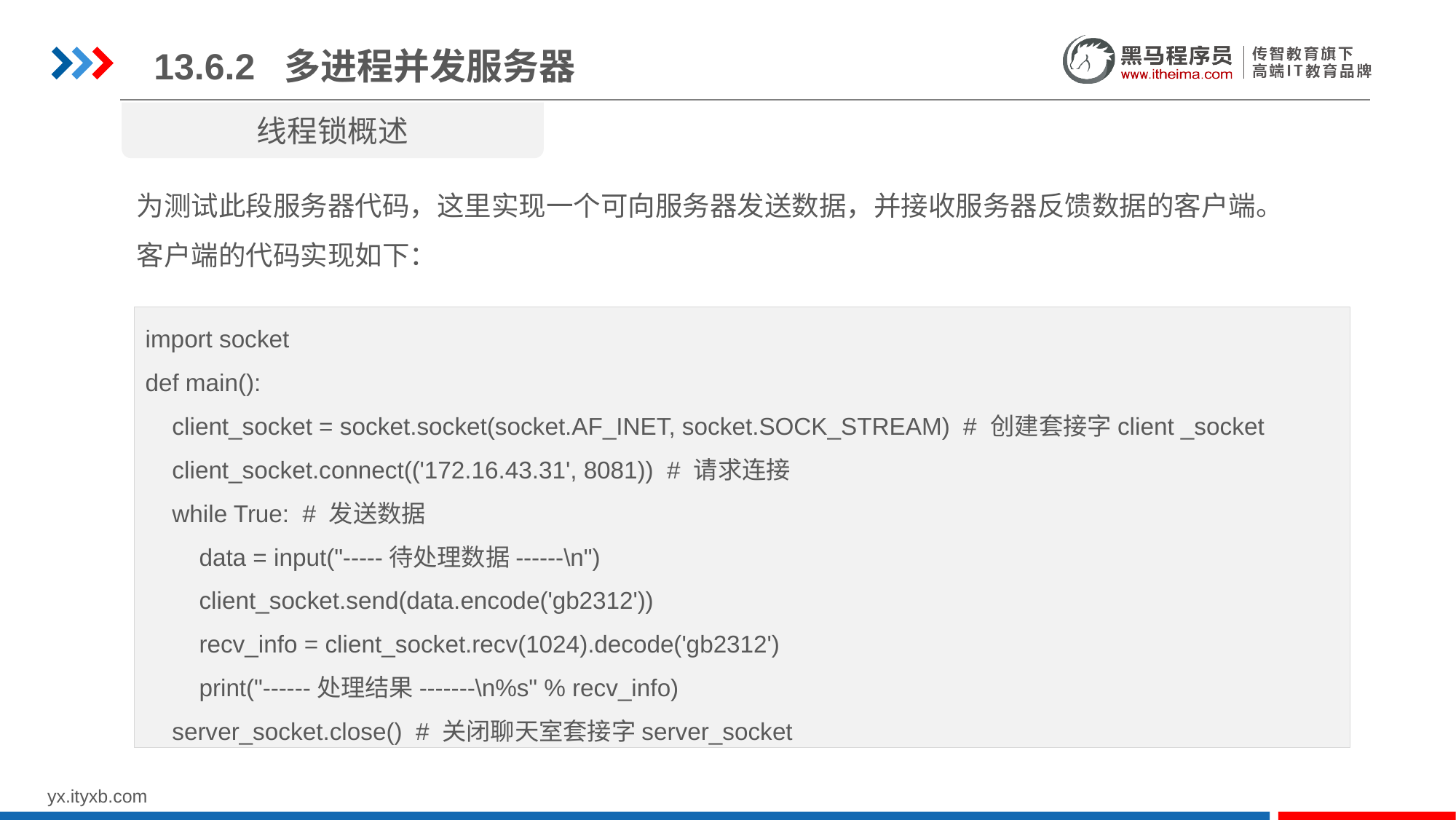

13.6.2  多进程并发服务器

线程锁概述
为测试此段服务器代码，这里实现一个可向服务器发送数据，并接收服务器反馈数据的客户端。客户端的代码实现如下：
import socket
def main():
    client_socket = socket.socket(socket.AF_INET, socket.SOCK_STREAM)  # 创建套接字client _socket
    client_socket.connect(('172.16.43.31', 8081))  # 请求连接
    while True:  # 发送数据
        data = input("-----待处理数据------\n")
        client_socket.send(data.encode('gb2312'))
        recv_info = client_socket.recv(1024).decode('gb2312')
        print("------处理结果-------\n%s" % recv_info)
    server_socket.close()  # 关闭聊天室套接字server_socket